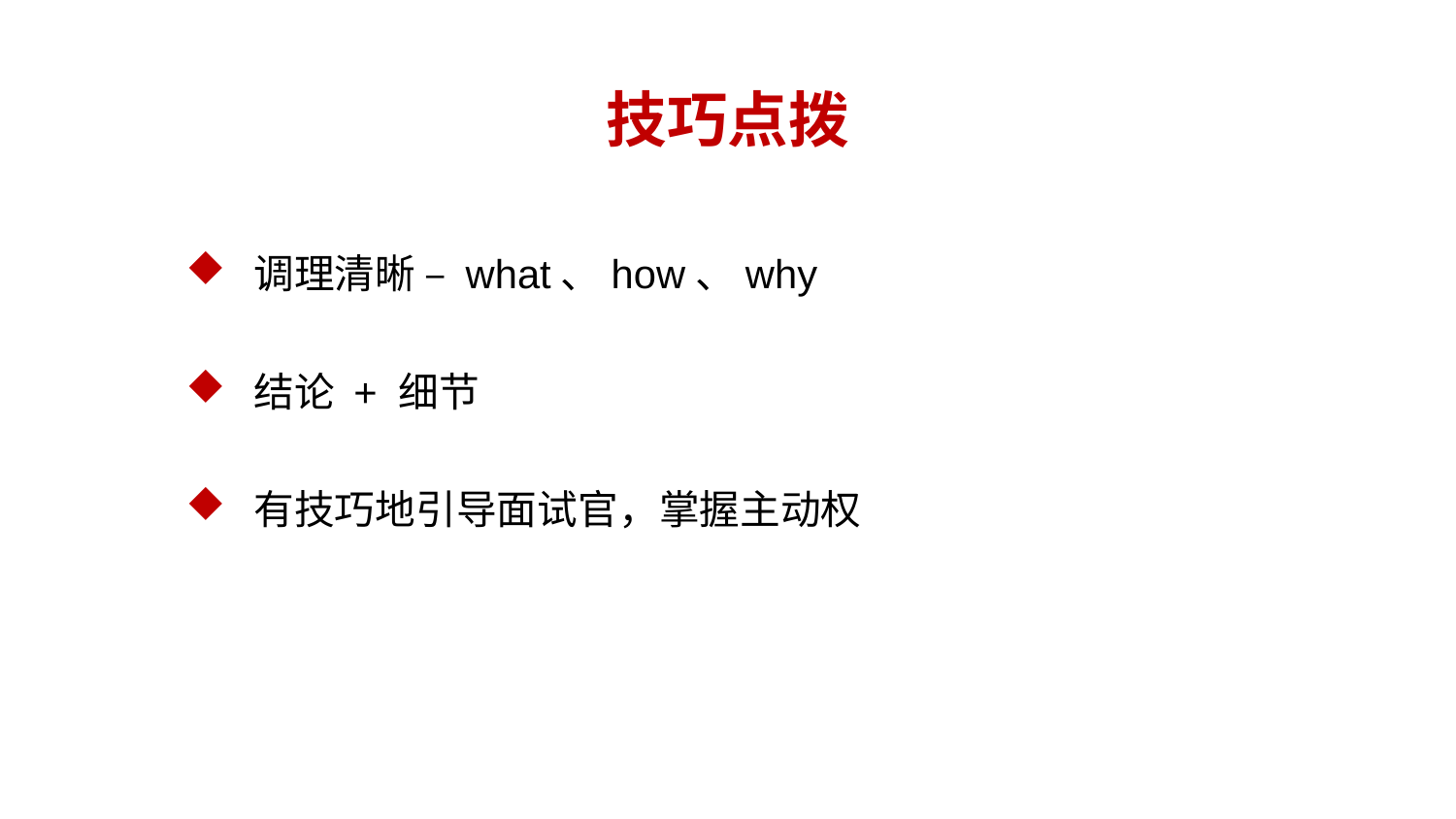

# 技巧点拨
  调理清晰 – what、how、why

  结论 + 细节

  有技巧地引导面试官，掌握主动权